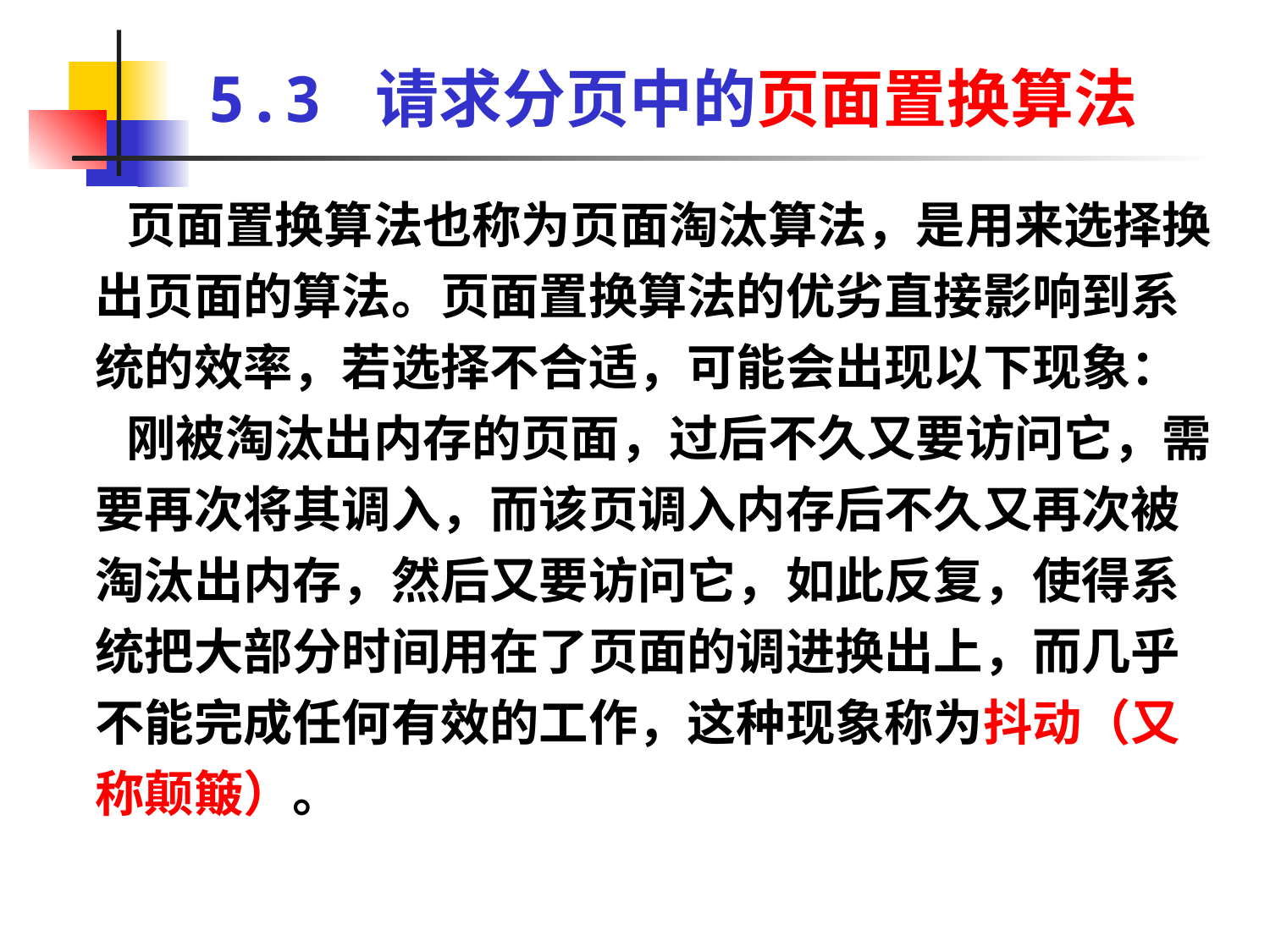

# 5.3 请求分页中的页面置换算法
      页面置换算法也称为页面淘汰算法，是用来选择换出页面的算法。页面置换算法的优劣直接影响到系统的效率，若选择不合适，可能会出现以下现象：
      刚被淘汰出内存的页面，过后不久又要访问它，需要再次将其调入，而该页调入内存后不久又再次被淘汰出内存，然后又要访问它，如此反复，使得系统把大部分时间用在了页面的调进换出上，而几乎不能完成任何有效的工作，这种现象称为抖动（又称颠簸）。